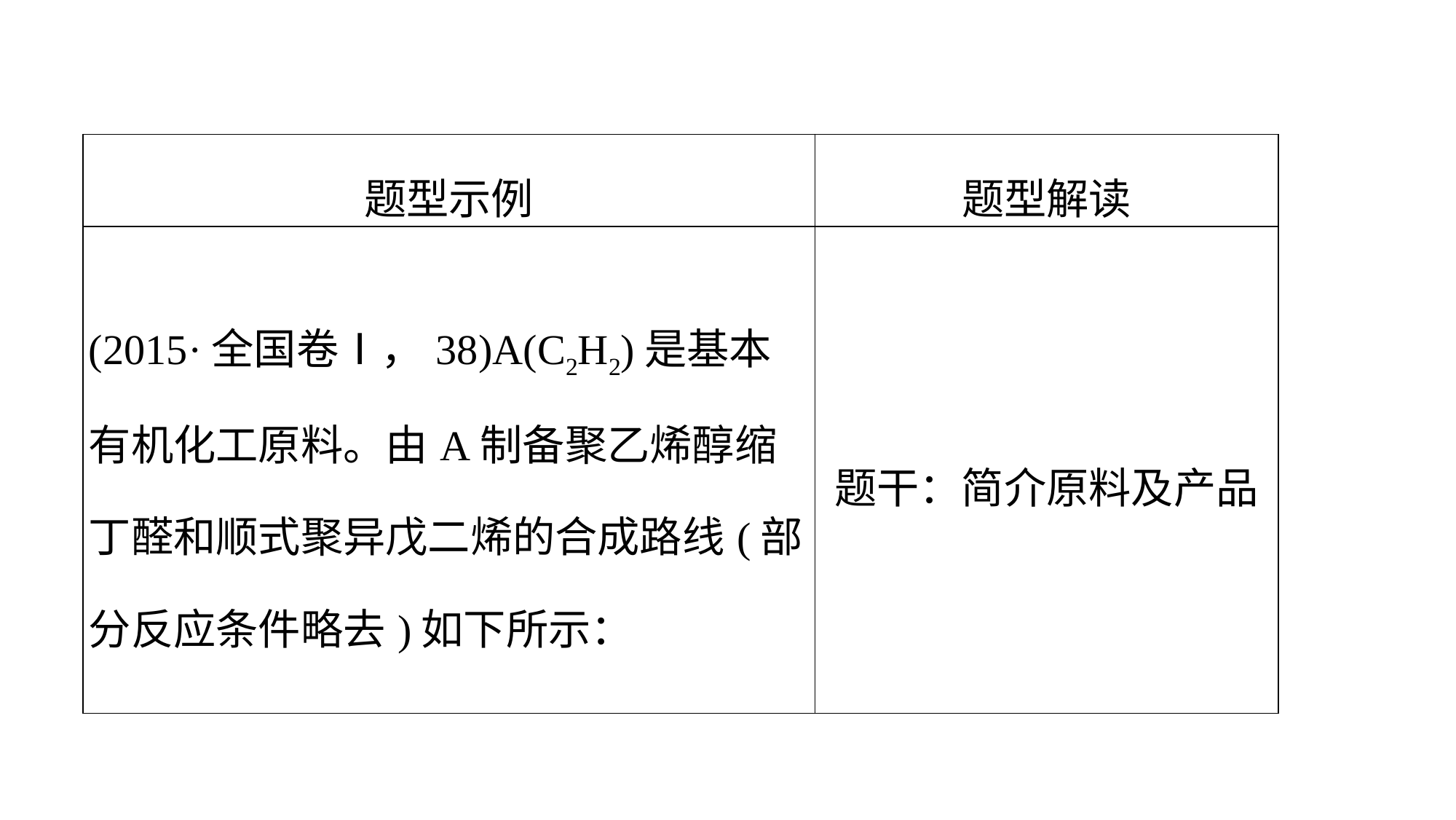

| 题型示例 | 题型解读 |
| --- | --- |
| (2015·全国卷Ⅰ，38)A(C2H2)是基本有机化工原料。由A制备聚乙烯醇缩丁醛和顺式聚异戊二烯的合成路线(部分反应条件略去)如下所示： | 题干：简介原料及产品 |